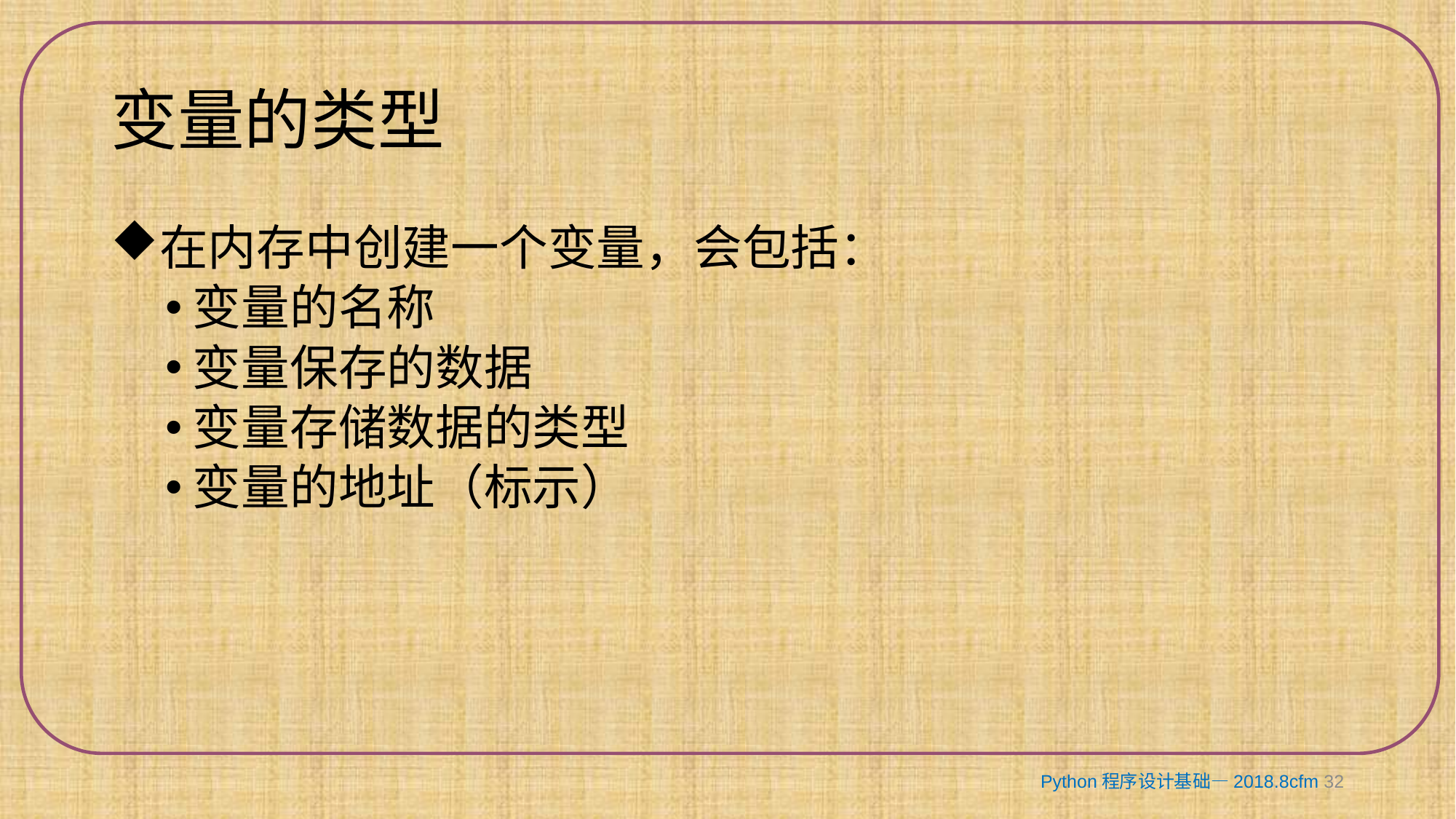

# 变量的类型
在内存中创建一个变量，会包括：
变量的名称
变量保存的数据
变量存储数据的类型
变量的地址（标示）

Python程序设计基础—2018.8cfm 32